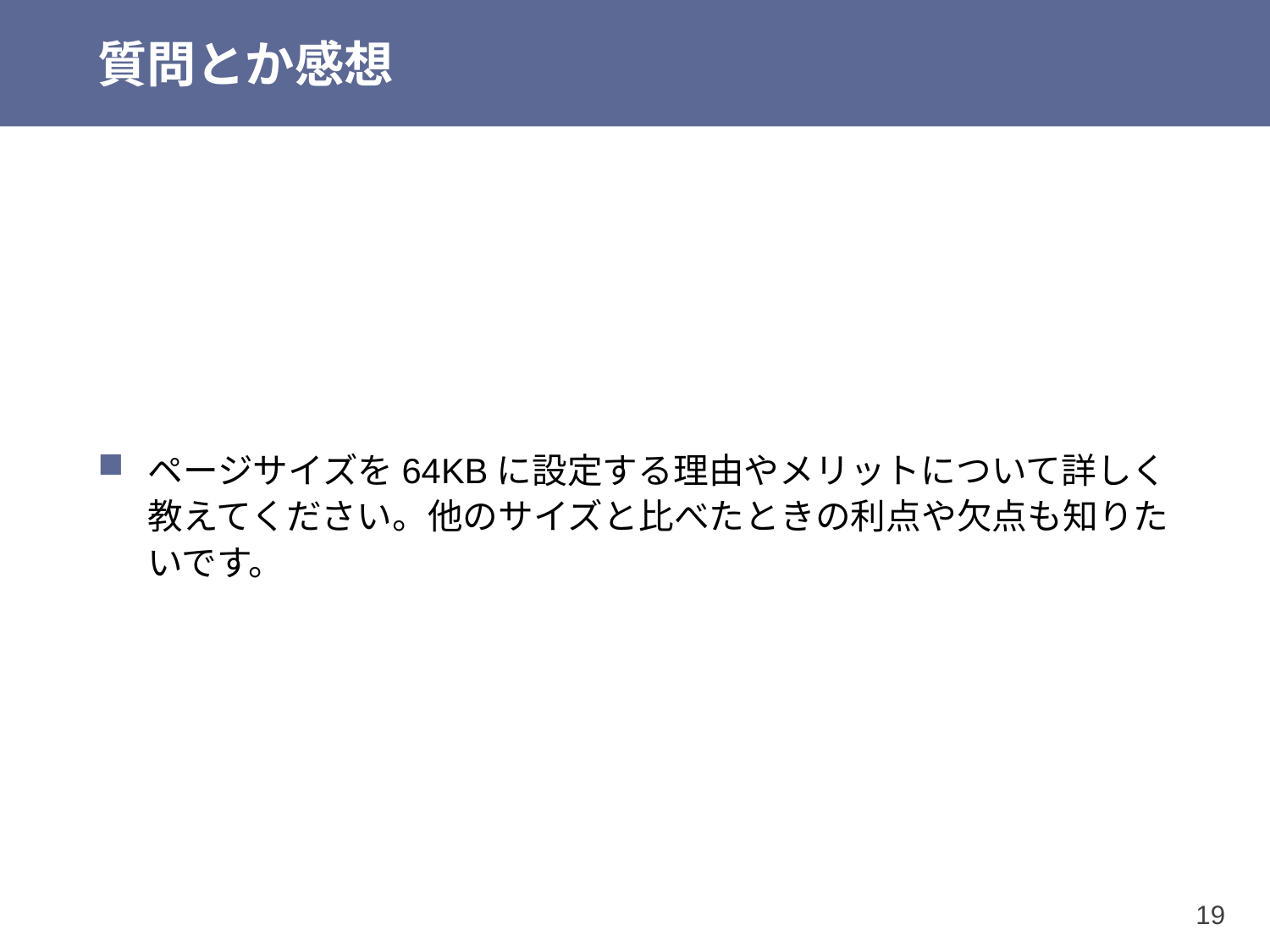

# 質問とか感想
ページサイズを64KBに設定する理由やメリットについて詳しく教えてください。他のサイズと比べたときの利点や欠点も知りたいです。